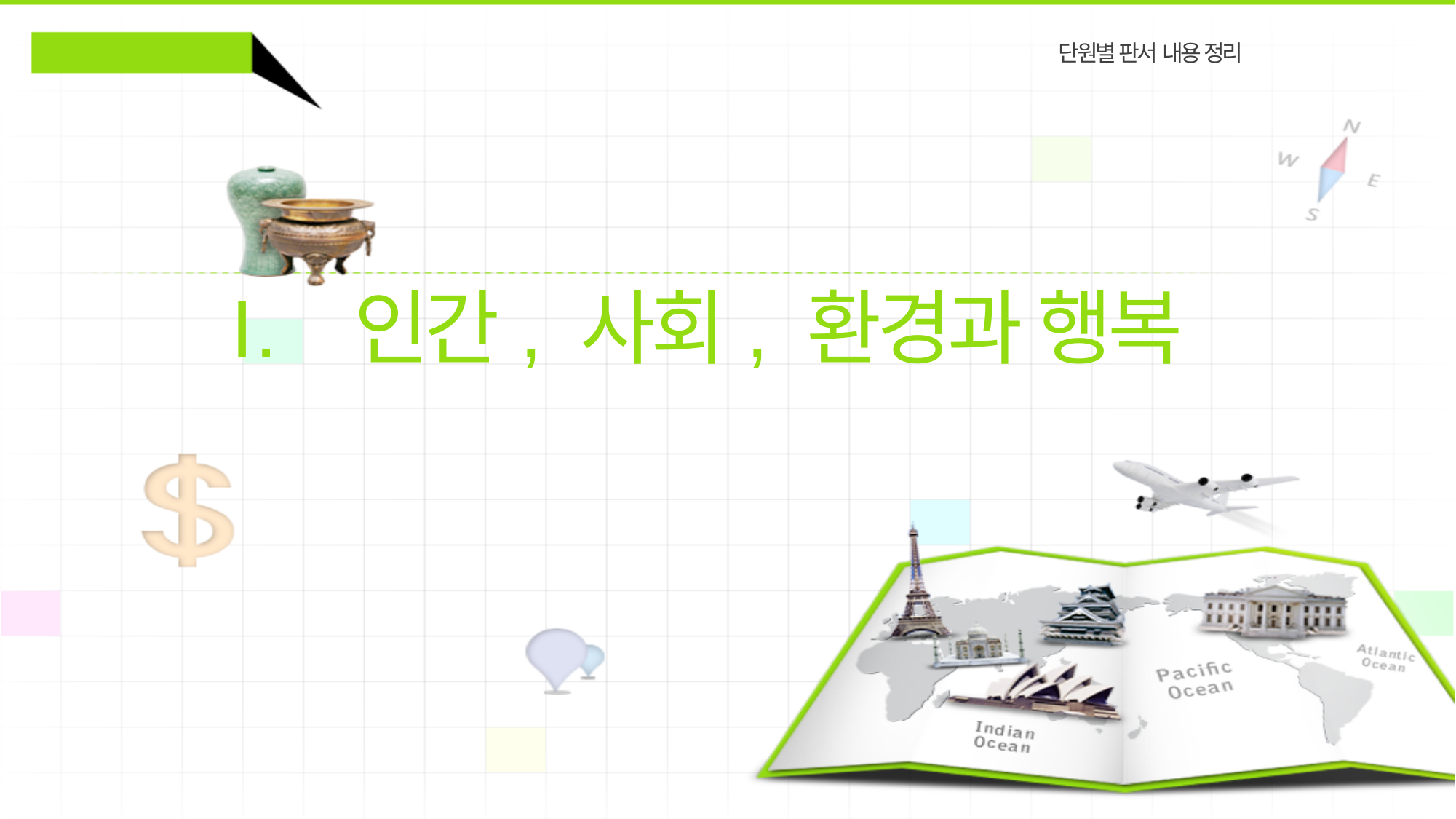

단원별 판서 내용 정리
인간, 사회, 환경과 행복